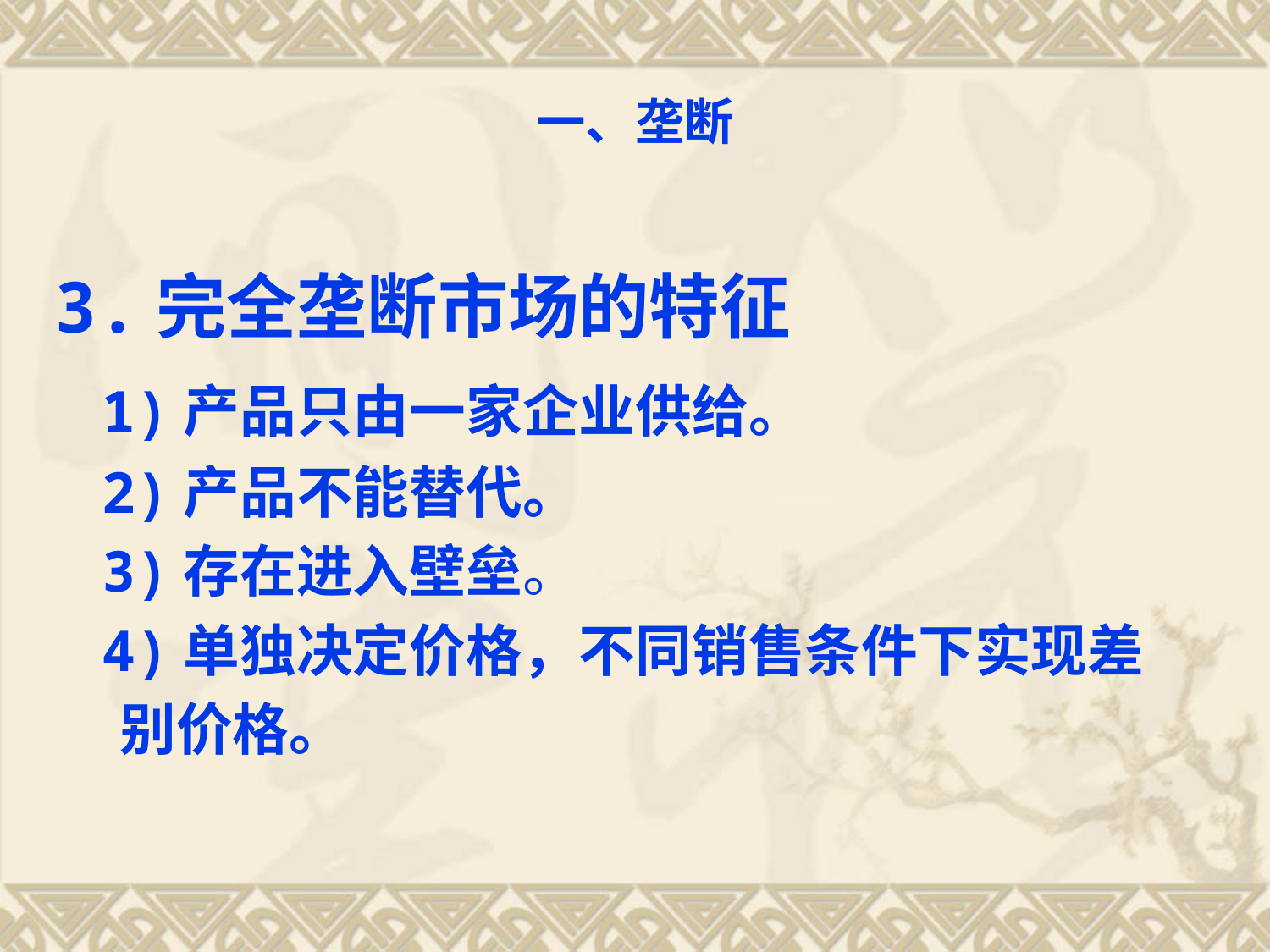

# 一、垄断
3.完全垄断市场的特征
	1)产品只由一家企业供给。
	2)产品不能替代。
	3)存在进入壁垒。
	4)单独决定价格，不同销售条件下实现差
    别价格。